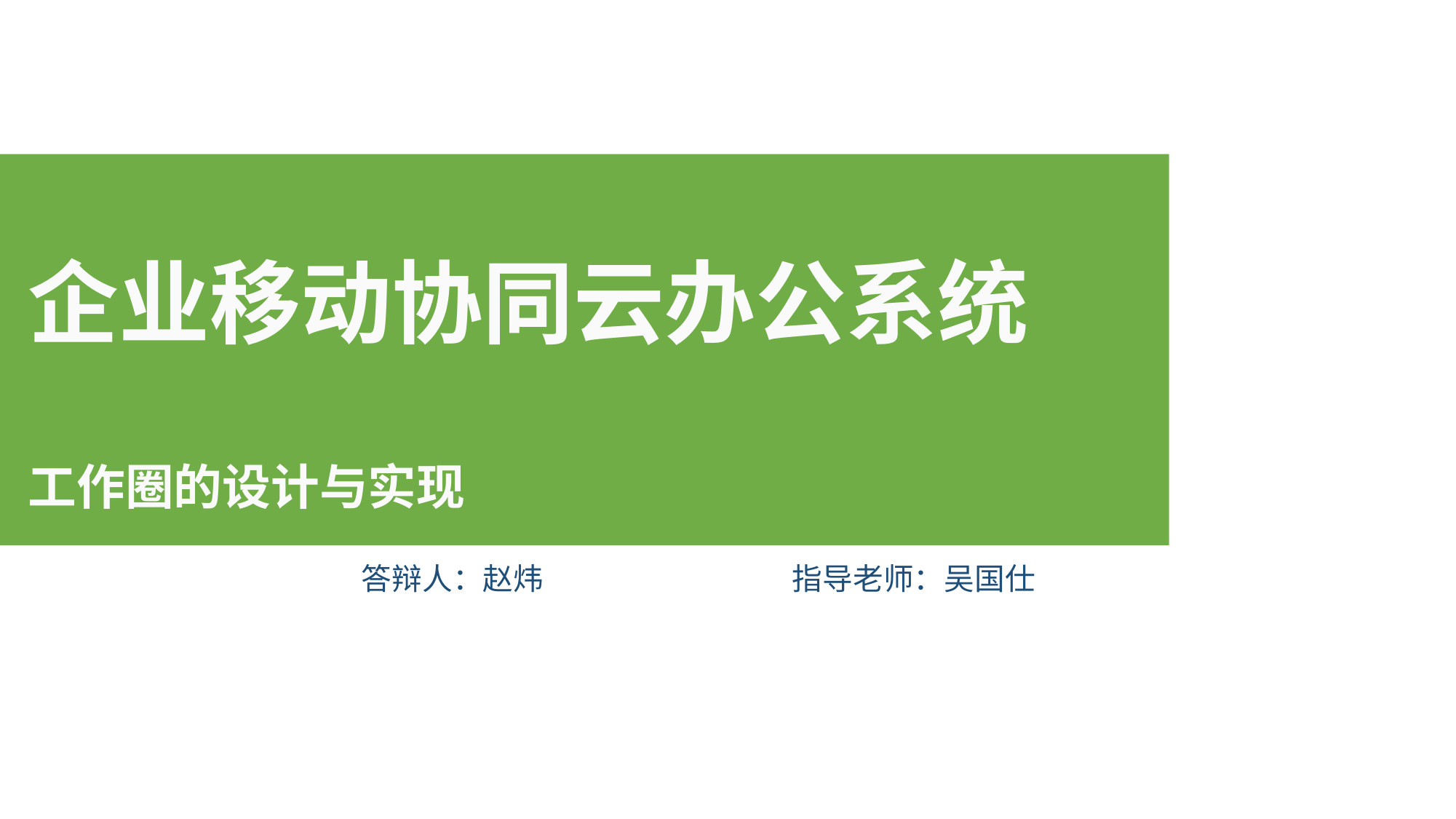

企业移动协同云办公系统
工作圈的设计与实现
答辩人：赵炜
指导老师：吴国仕